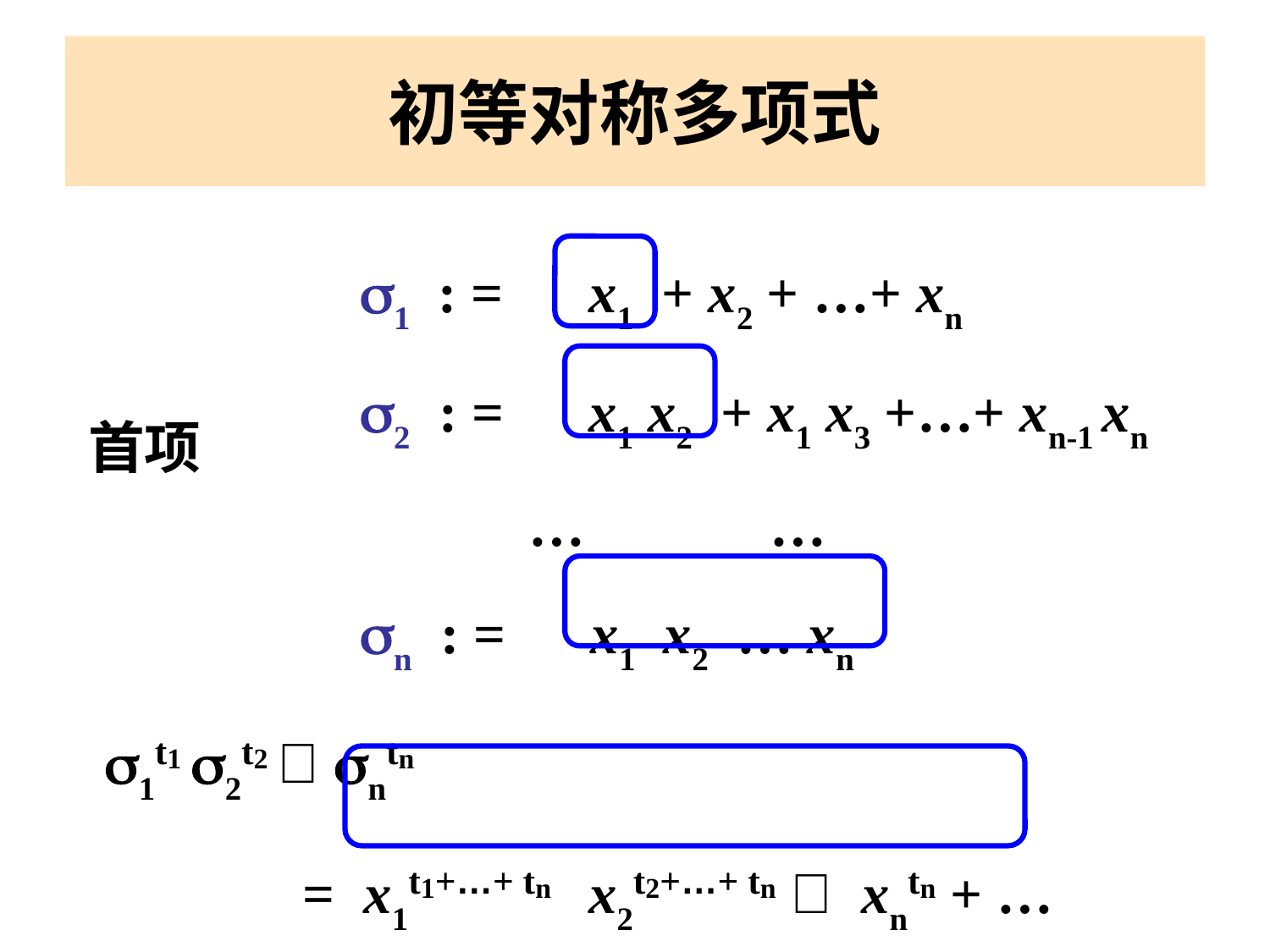

# 初等对称多项式
                    σ1  : =      x1  + x2 + …+ xn
                    σ2  : =      x1 x2  + x1 x3 +…+ xn-1 xn
                                …             …
                    σn  : =      x1  x2  … xn
  σ1t1 σ2t2 … σntn
                =  x1t1+…+ tn    x2t2+…+ tn  …  xntn  + …

首项